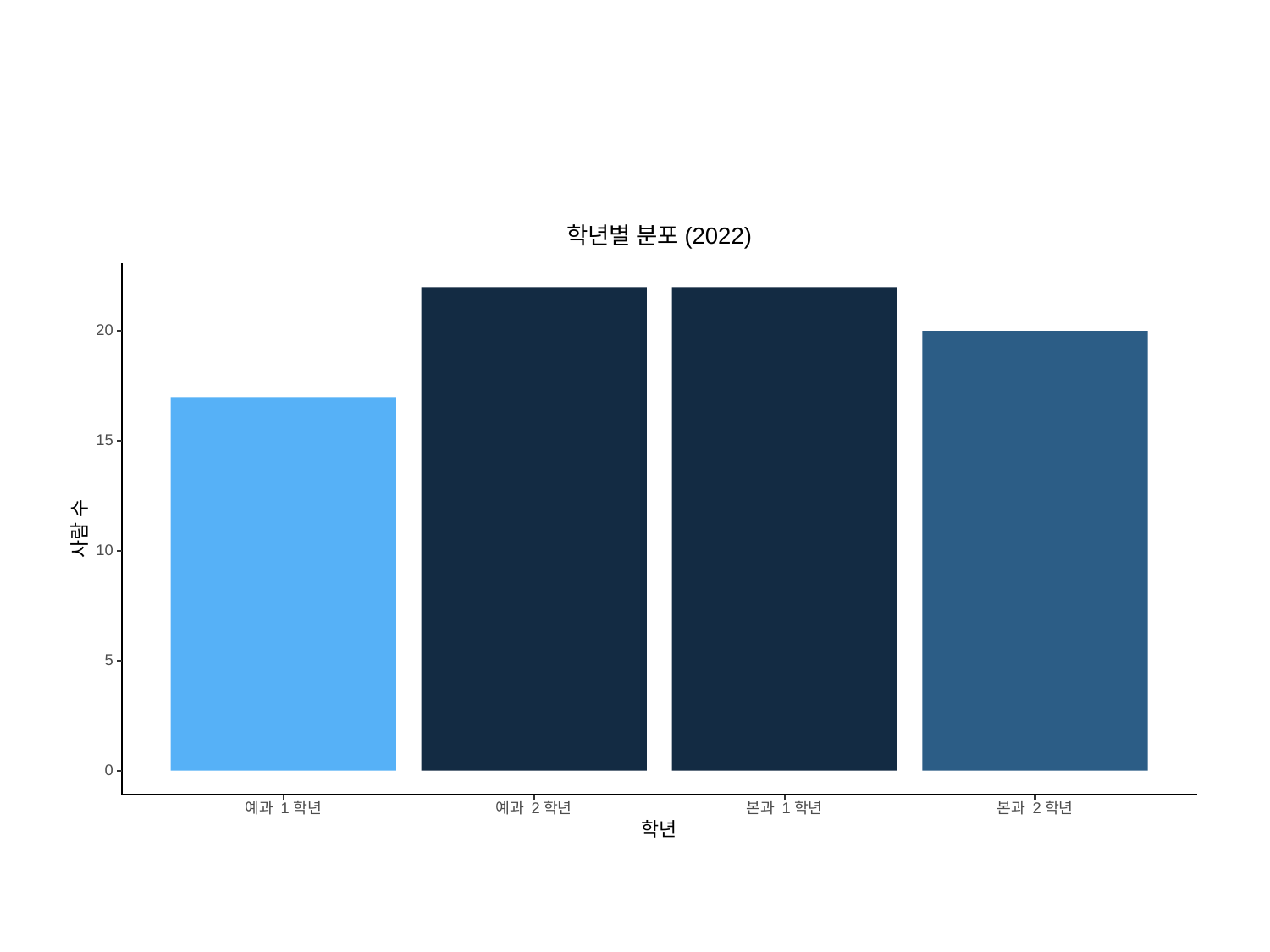

학년별 분포(2022)

20

15

사람 수
10

5

0

예과 1학년
예과 2학년
본과 1학년
본과 2학년
학년